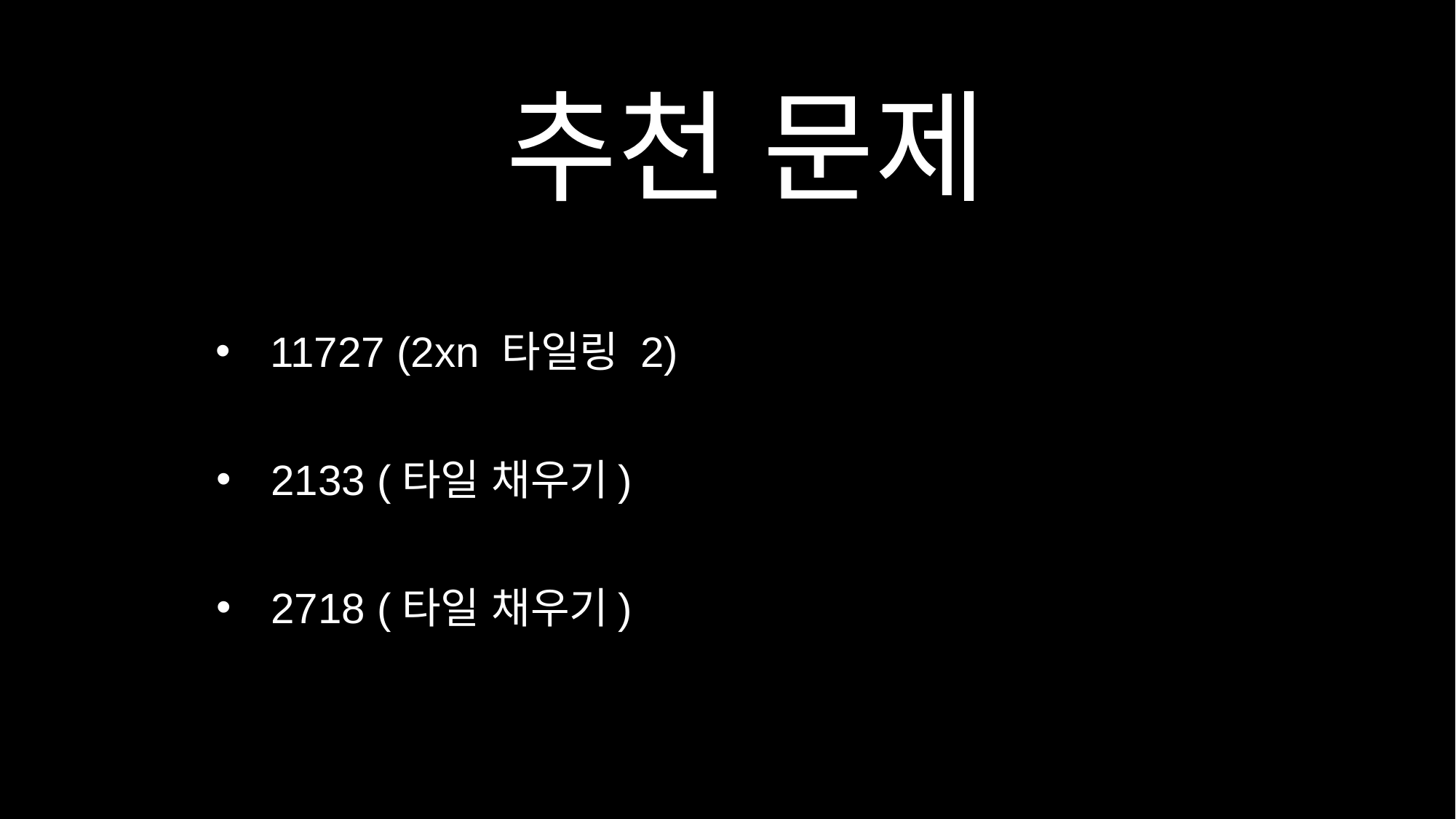

추천 문제
11727 (2xn 타일링 2)
2133 (타일 채우기)
2718 (타일 채우기)